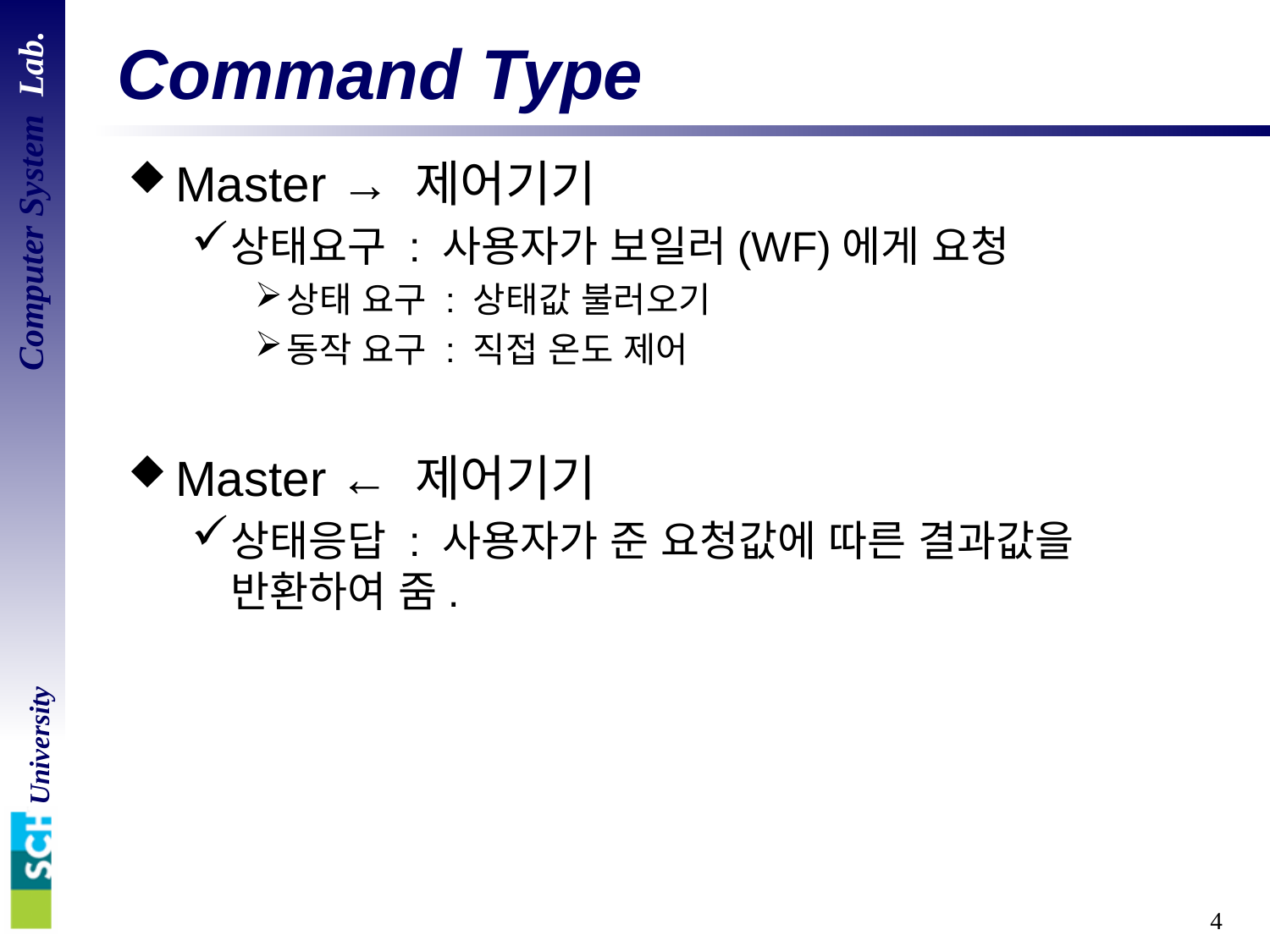

# Command Type
Master → 제어기기
상태요구 : 사용자가 보일러(WF)에게 요청
상태 요구 : 상태값 불러오기
동작 요구 : 직접 온도 제어

Master ← 제어기기
상태응답 : 사용자가 준 요청값에 따른 결과값을 반환하여 줌.